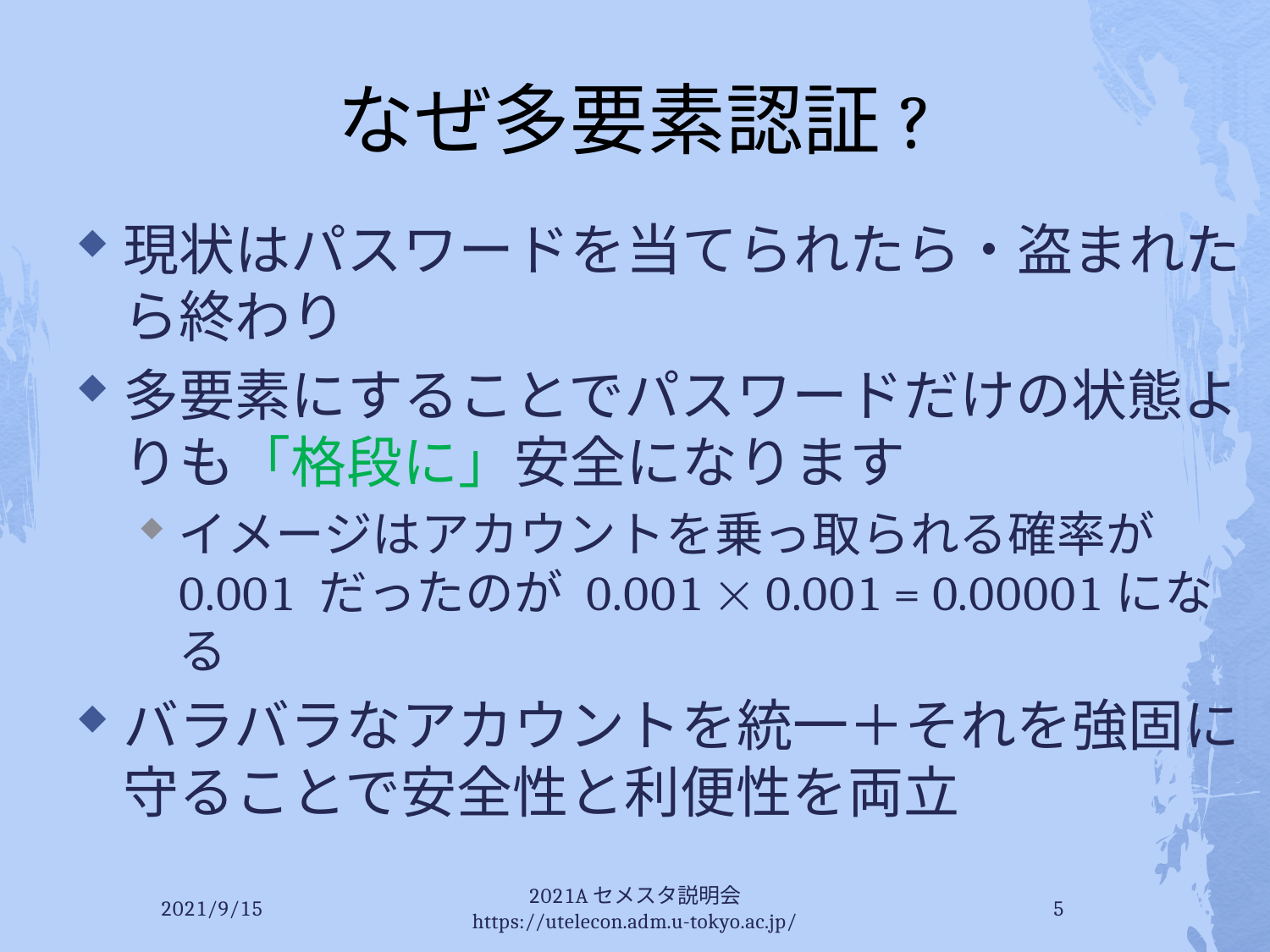

# なぜ多要素認証?
現状はパスワードを当てられたら・盗まれたら終わり
多要素にすることでパスワードだけの状態よりも「格段に」安全になります
イメージはアカウントを乗っ取られる確率が0.001 だったのが 0.001 × 0.001 = 0.00001になる
バラバラなアカウントを統一＋それを強固に守ることで安全性と利便性を両立
2021/9/15
2021Aセメスタ説明会 https://utelecon.adm.u-tokyo.ac.jp/
5